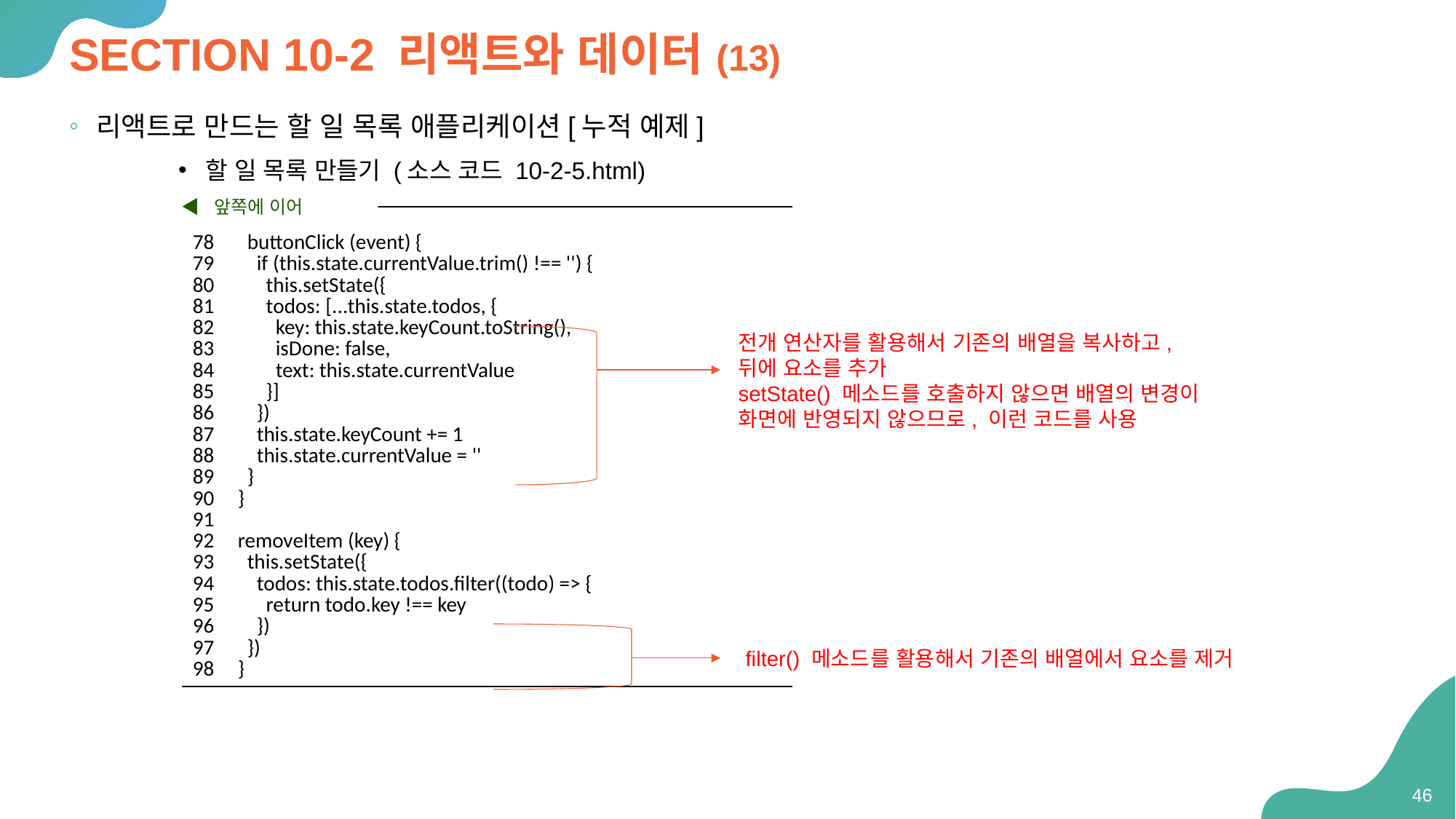

# SECTION 10-2 리액트와 데이터(13)
리액트로 만드는 할 일 목록 애플리케이션[누적 예제]
할 일 목록 만들기 (소스 코드 10-2-5.html)

◀  앞쪽에 이어
| 78 buttonClick (event) { 79 if (this.state.currentValue.trim() !== '') { 80 this.setState({ 81 todos: [...this.state.todos, { 82 key: this.state.keyCount.toString(), 83 isDone: false, 84 text: this.state.currentValue 85 }] 86 }) 87 this.state.keyCount += 1 88 this.state.currentValue = '' 89 } 90 } 91 92 removeItem (key) { 93 this.setState({ 94 todos: this.state.todos.filter((todo) => { 95 return todo.key !== key 96 }) 97 }) 98 } |
| --- |
전개 연산자를 활용해서 기존의 배열을 복사하고, 뒤에 요소를 추가
setState() 메소드를 호출하지 않으면 배열의 변경이 화면에 반영되지 않으므로, 이런 코드를 사용

filter() 메소드를 활용해서 기존의 배열에서 요소를 제거
46